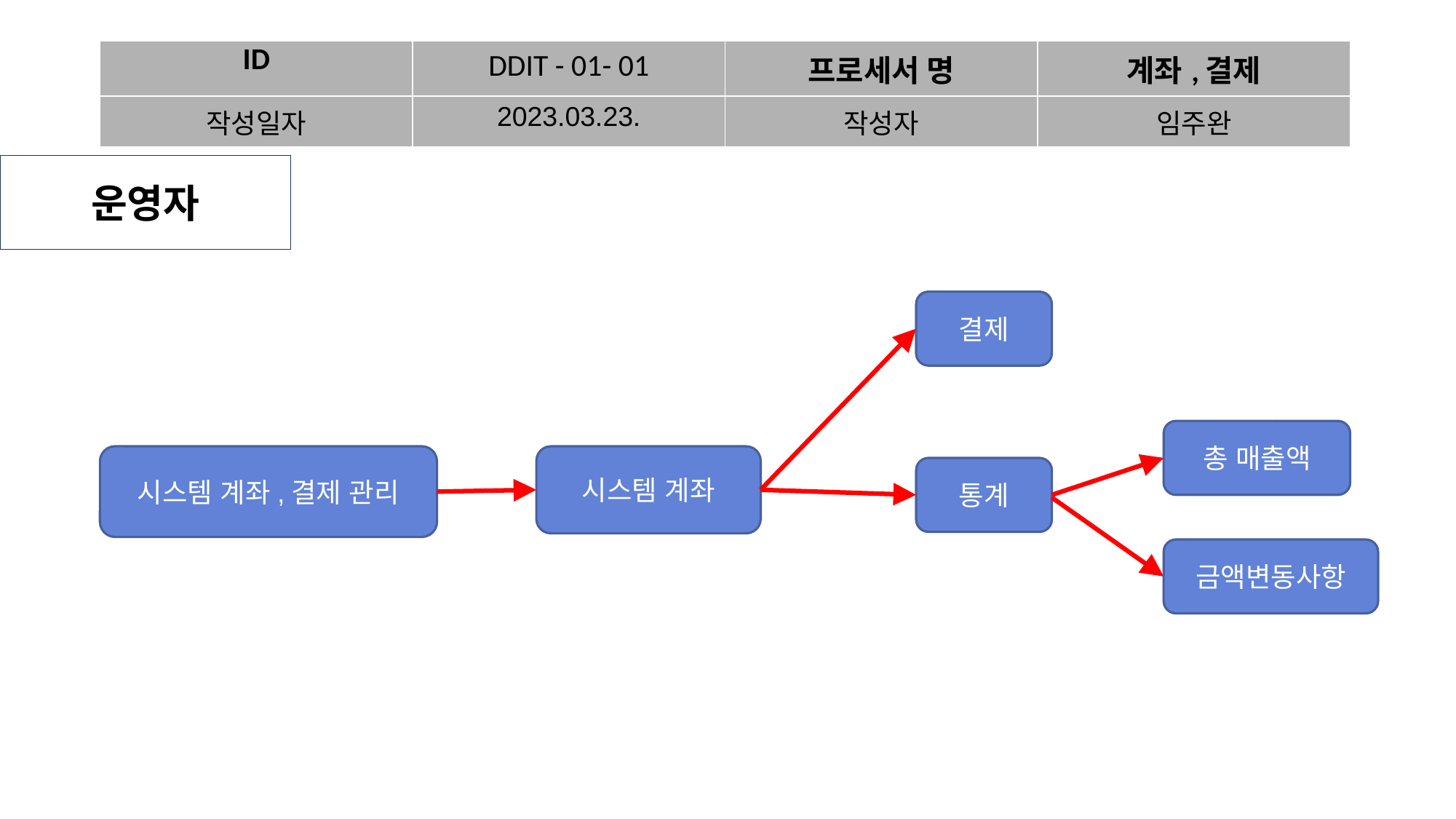

| ID | DDIT - 01- 01 | 프로세서 명 | 계좌,결제 |
| --- | --- | --- | --- |
| 작성일자 | 2023.03.23. | 작성자 | 임주완 |
운영자
결제
총 매출액
시스템 계좌,결제 관리
시스템 계좌
통계
금액변동사항